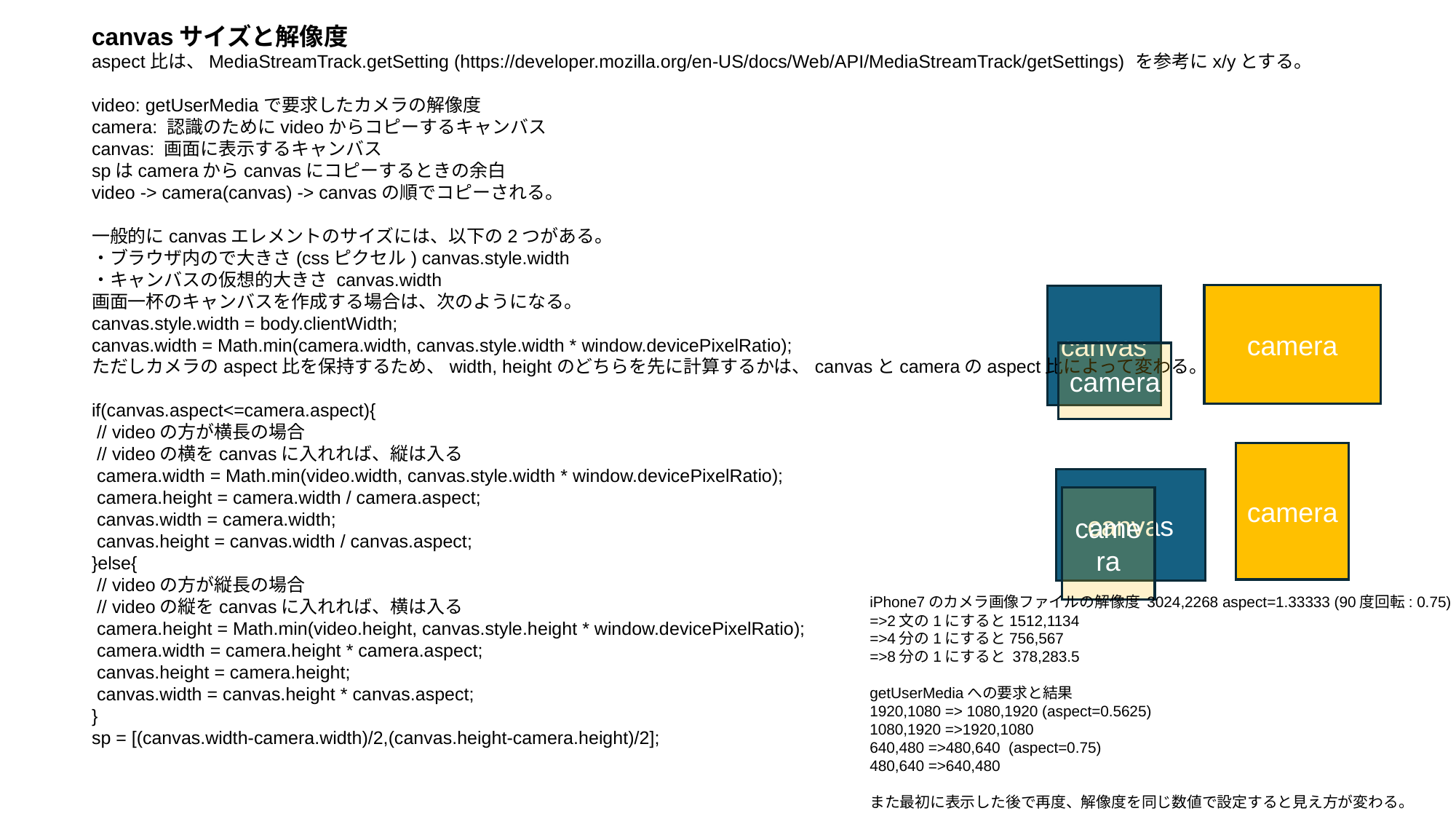

canvasサイズと解像度
aspect比は、MediaStreamTrack.getSetting (https://developer.mozilla.org/en-US/docs/Web/API/MediaStreamTrack/getSettings) を参考にx/yとする。

video: getUserMediaで要求したカメラの解像度
camera: 認識のためにvideoからコピーするキャンバス
canvas: 画面に表示するキャンバス
spはcameraからcanvasにコピーするときの余白
video -> camera(canvas) -> canvasの順でコピーされる。

一般的にcanvasエレメントのサイズには、以下の2つがある。
・ブラウザ内ので大きさ(cssピクセル) canvas.style.width
・キャンバスの仮想的大きさ canvas.width
画面一杯のキャンバスを作成する場合は、次のようになる。
canvas.style.width = body.clientWidth;
canvas.width = Math.min(camera.width, canvas.style.width * window.devicePixelRatio);
ただしカメラのaspect比を保持するため、width, heightのどちらを先に計算するかは、canvasとcameraのaspect比によって変わる。

if(canvas.aspect<=camera.aspect){
 // videoの方が横長の場合
 // videoの横をcanvasに入れれば、縦は入る
 camera.width = Math.min(video.width, canvas.style.width * window.devicePixelRatio);
 camera.height = camera.width / camera.aspect;
 canvas.width = camera.width;
 canvas.height = canvas.width / canvas.aspect;
}else{
 // videoの方が縦長の場合
 // videoの縦をcanvasに入れれば、横は入る
 camera.height = Math.min(video.height, canvas.style.height * window.devicePixelRatio);
 camera.width = camera.height * camera.aspect;
 canvas.height = camera.height;
 canvas.width = canvas.height * canvas.aspect;
}
sp = [(canvas.width-camera.width)/2,(canvas.height-camera.height)/2];
camera
canvas
camera
camera
canvas
camera
iPhone7のカメラ画像ファイルの解像度 3024,2268 aspect=1.33333 (90度回転: 0.75)
=>2文の1にすると1512,1134
=>4分の1にすると756,567
=>8分の1にすると 378,283.5

getUserMediaへの要求と結果
1920,1080 => 1080,1920 (aspect=0.5625)
1080,1920 =>1920,1080
640,480 =>480,640  (aspect=0.75)
480,640 =>640,480

また最初に表示した後で再度、解像度を同じ数値で設定すると見え方が変わる。